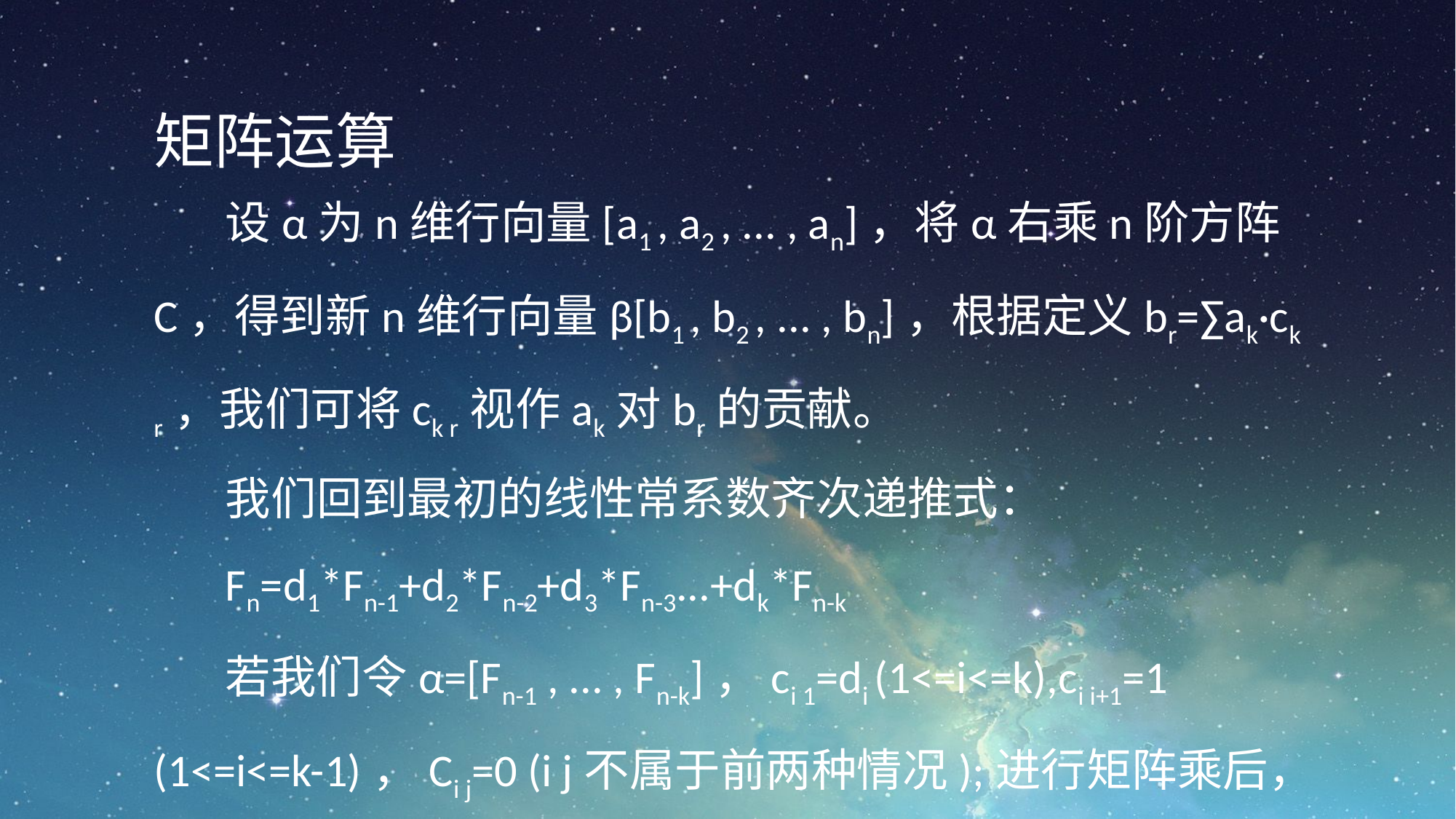

矩阵运算
设α为n维行向量[a1 , a2 , ... , an]，将α右乘n阶方阵C，得到新n维行向量β[b1 , b2 , ... , bn]，根据定义br=∑ak·ck r，我们可将ck r视作ak对br的贡献。
我们回到最初的线性常系数齐次递推式：
Fn=d1*Fn-1+d2*Fn-2+d3*Fn-3...+dk*Fn-k
若我们令α=[Fn-1 , ... , Fn-k]，ci 1=di (1<=i<=k),ci i+1=1 (1<=i<=k-1)，Ci j=0 (i j不属于前两种情况);进行矩阵乘后，   β即等于[Fn, Fn-1 , ... , Fn-k+1]，顺利完成一次递推。